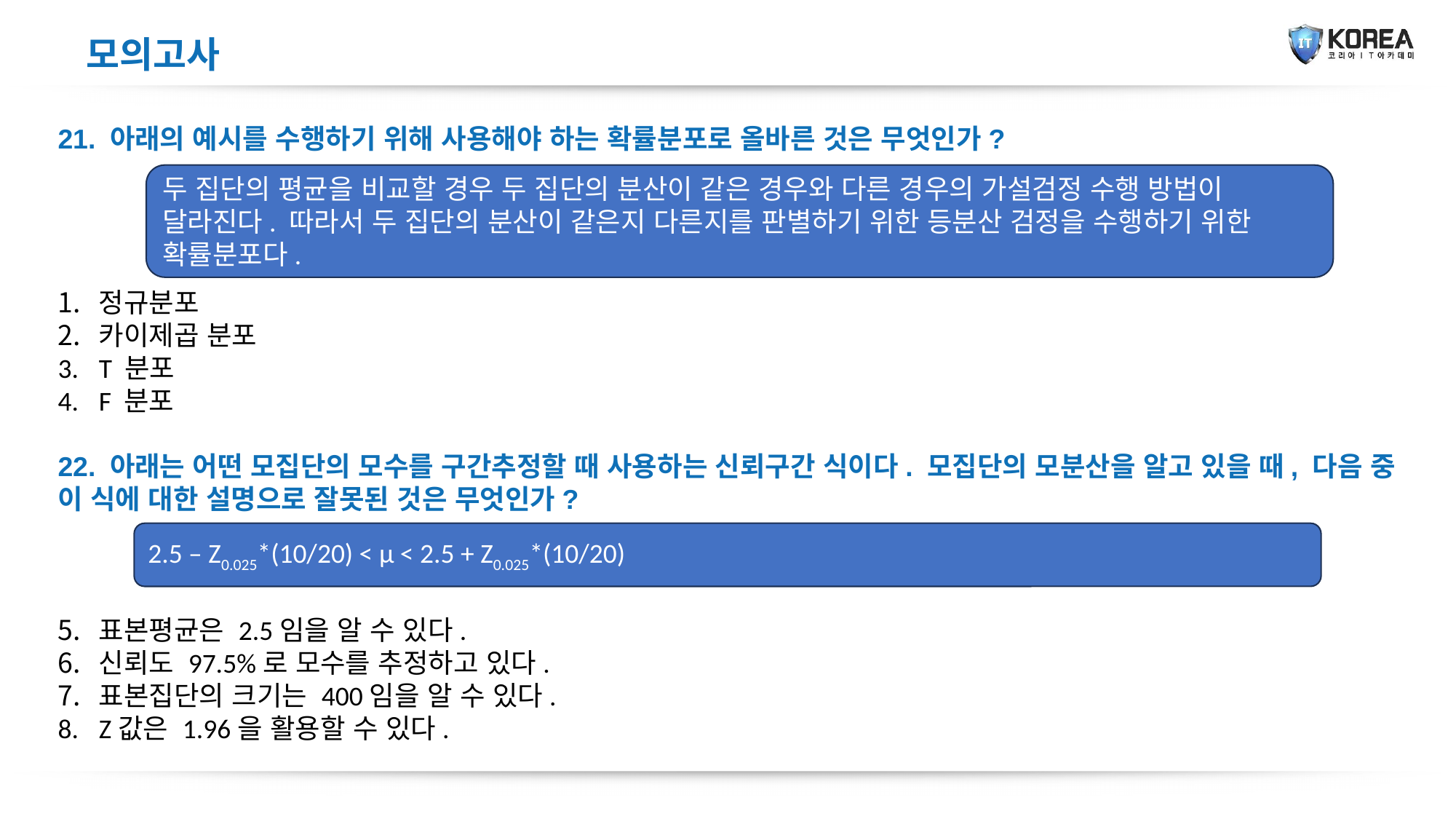

모의고사
21. 아래의 예시를 수행하기 위해 사용해야 하는 확률분포로 올바른 것은 무엇인가?

정규분포
카이제곱 분포
T 분포
F 분포

22. 아래는 어떤 모집단의 모수를 구간추정할 때 사용하는 신뢰구간 식이다. 모집단의 모분산을 알고 있을 때, 다음 중 이 식에 대한 설명으로 잘못된 것은 무엇인가?

표본평균은 2.5임을 알 수 있다.
신뢰도 97.5%로 모수를 추정하고 있다.
표본집단의 크기는 400임을 알 수 있다.
Z값은 1.96을 활용할 수 있다.
두 집단의 평균을 비교할 경우 두 집단의 분산이 같은 경우와 다른 경우의 가설검정 수행 방법이 달라진다. 따라서 두 집단의 분산이 같은지 다른지를 판별하기 위한 등분산 검정을 수행하기 위한 확률분포다.
2.5 – Z0.025*(10/20) < μ < 2.5 + Z0.025*(10/20)